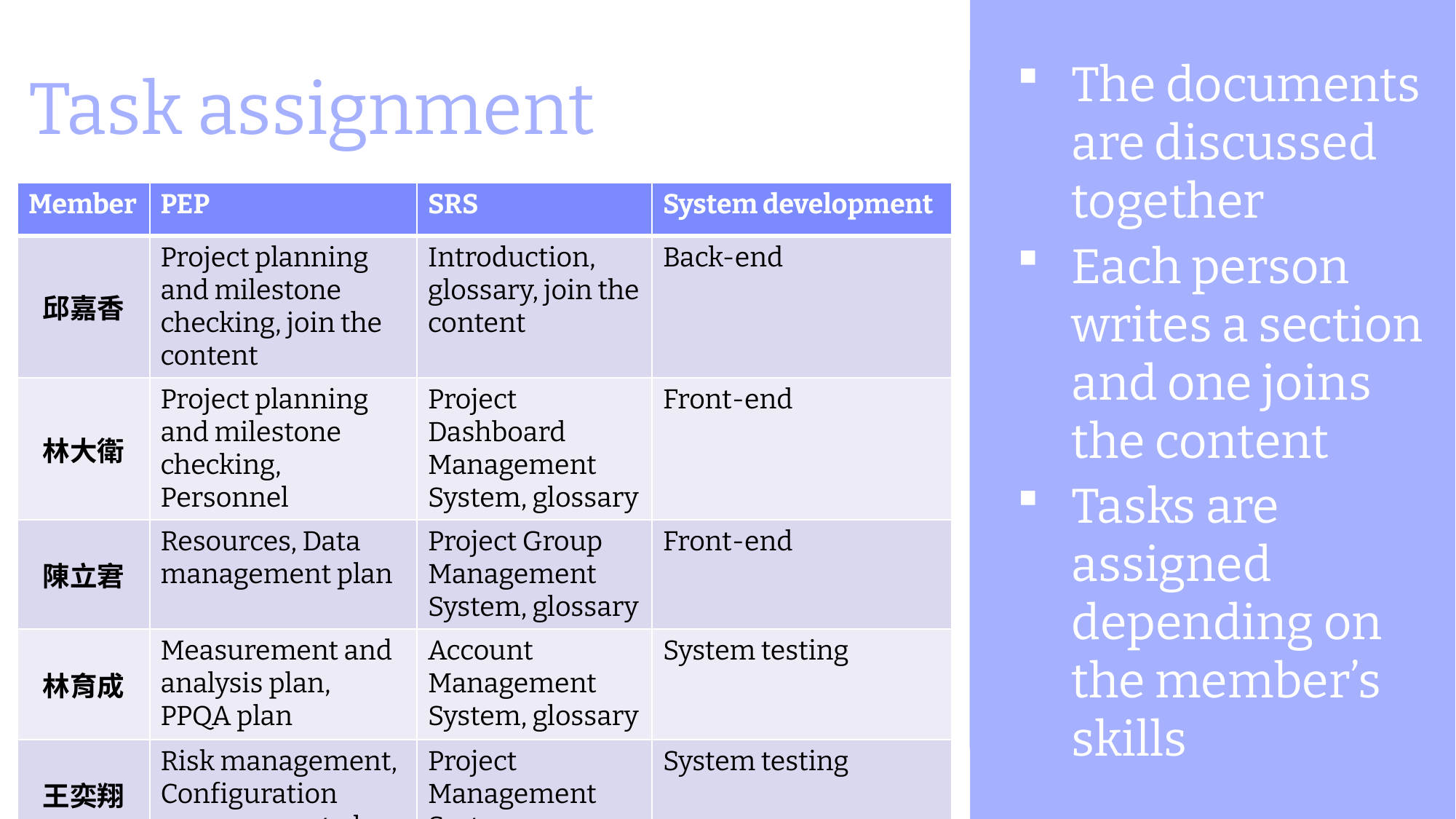

Task assignment
The documents are discussed together
Each person writes a section and one joins the content
Tasks are assigned depending on the member’s skills
| Member | PEP | SRS | System development |
| --- | --- | --- | --- |
| 邱嘉香 | Project planning and milestone checking, join the content | Introduction, glossary, join the content | Back-end |
| 林大衛 | Project planning and milestone checking, Personnel | Project Dashboard Management System, glossary | Front-end |
| 陳立宭 | Resources, Data management plan | Project Group Management System, glossary | Front-end |
| 林育成 | Measurement and analysis plan, PPQA plan | Account Management System, glossary | System testing |
| 王奕翔 | Risk management, Configuration management plan | Project Management System | System testing |